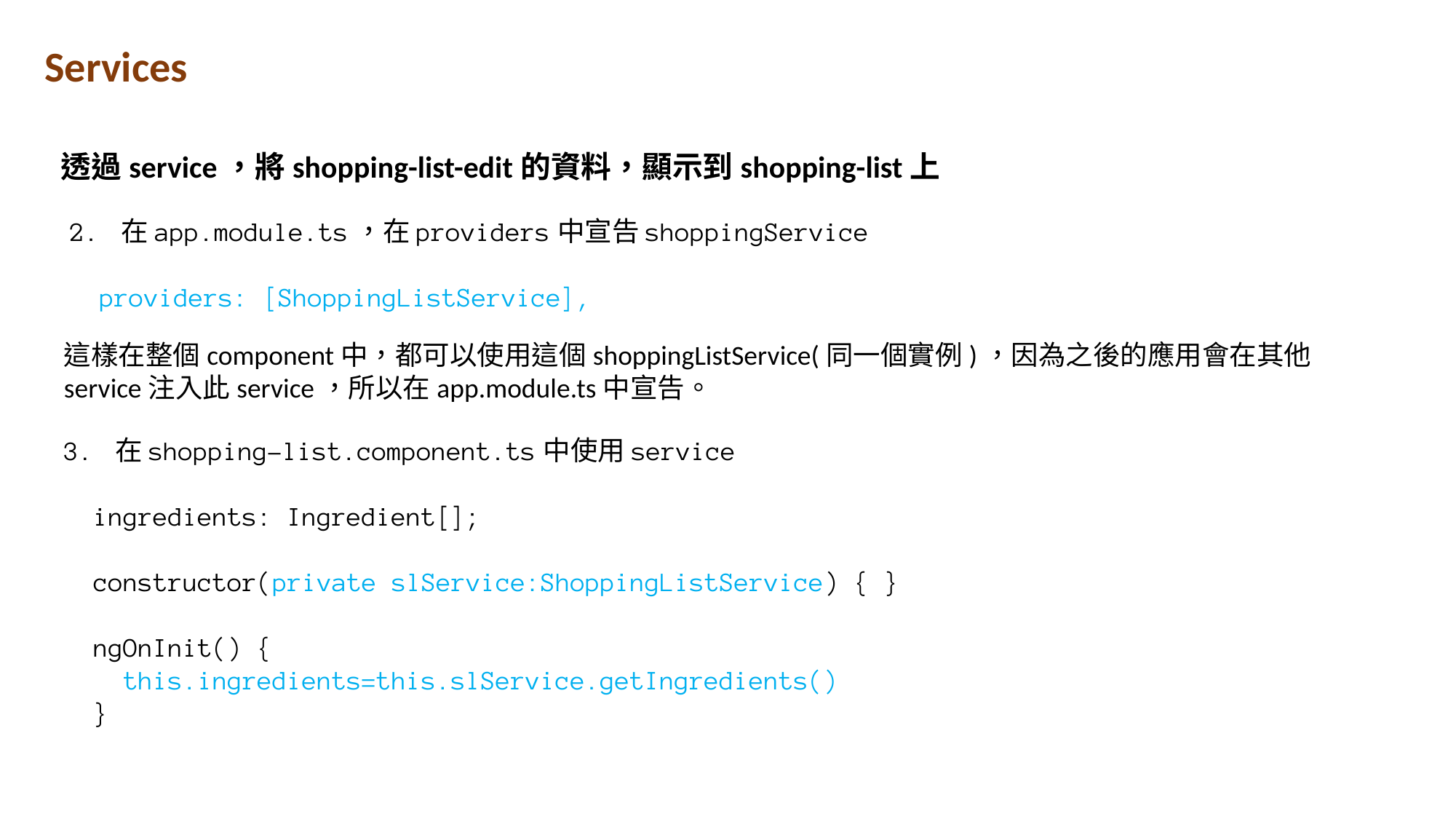

Services
透過service，將shopping-list-edit的資料，顯示到shopping-list上
2. 在app.module.ts，在providers中宣告shoppingService

  providers: [ShoppingListService],

這樣在整個component中，都可以使用這個shoppingListService(同一個實例)，因為之後的應用會在其他service注入此service，所以在app.module.ts中宣告。
3. 在shopping-list.component.ts中使用service

  ingredients: Ingredient[];
  constructor(private slService:ShoppingListService) { }
  ngOnInit() {
    this.ingredients=this.slService.getIngredients()
  }